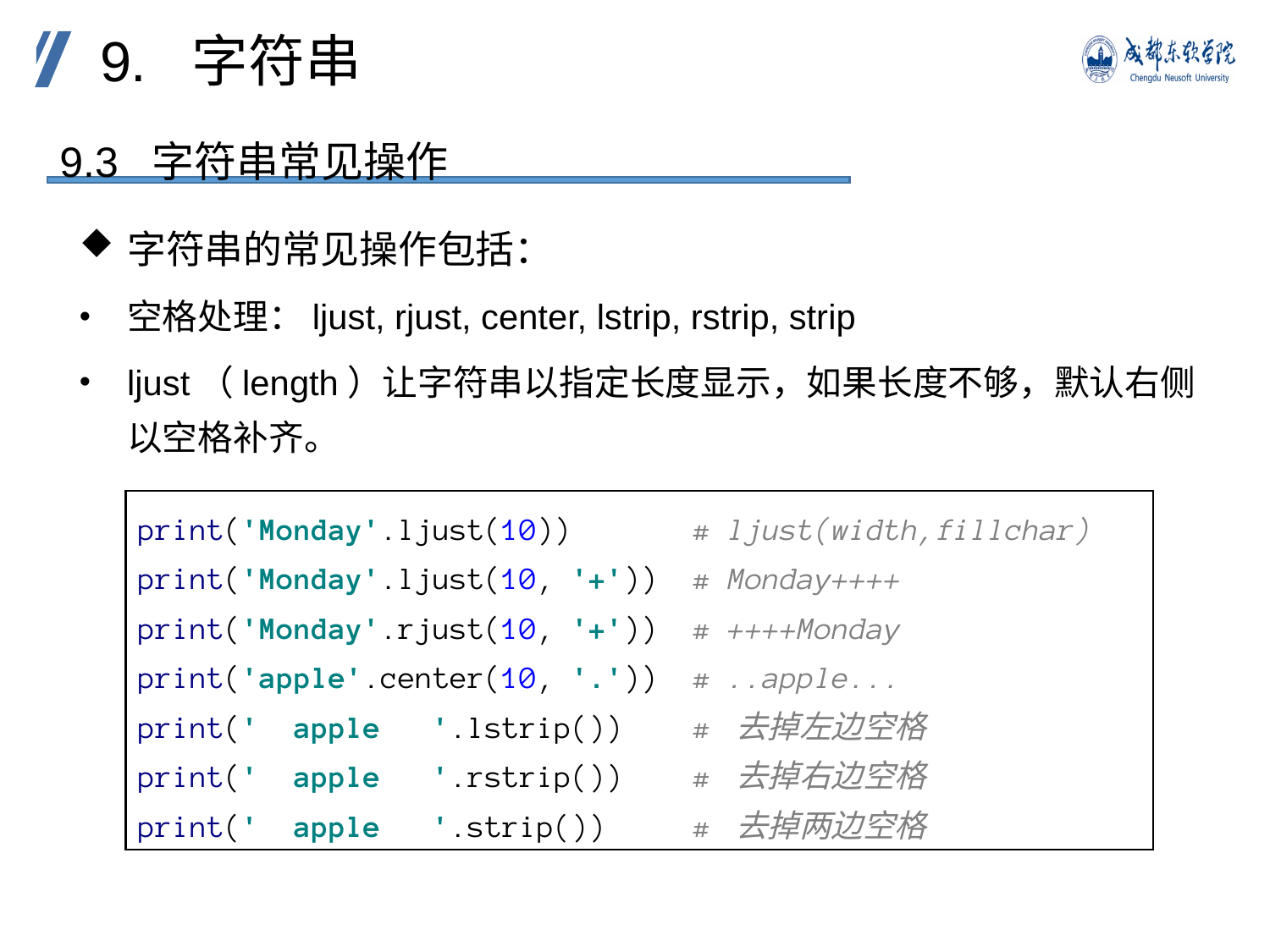

9.  字符串
9.3  字符串常见操作

字符串的常见操作包括：
空格处理：ljust, rjust, center, lstrip, rstrip, strip
ljust（length）让字符串以指定长度显示，如果长度不够，默认右侧以空格补齐。
print('Monday'.ljust(10))       # ljust(width,fillchar)
print('Monday'.ljust(10, '+'))  # Monday++++
print('Monday'.rjust(10, '+'))  # ++++Monday
print('apple'.center(10, '.'))  # ..apple...
print('  apple   '.lstrip())    # 去掉左边空格
print('  apple   '.rstrip())    # 去掉右边空格
print('  apple   '.strip())     # 去掉两边空格